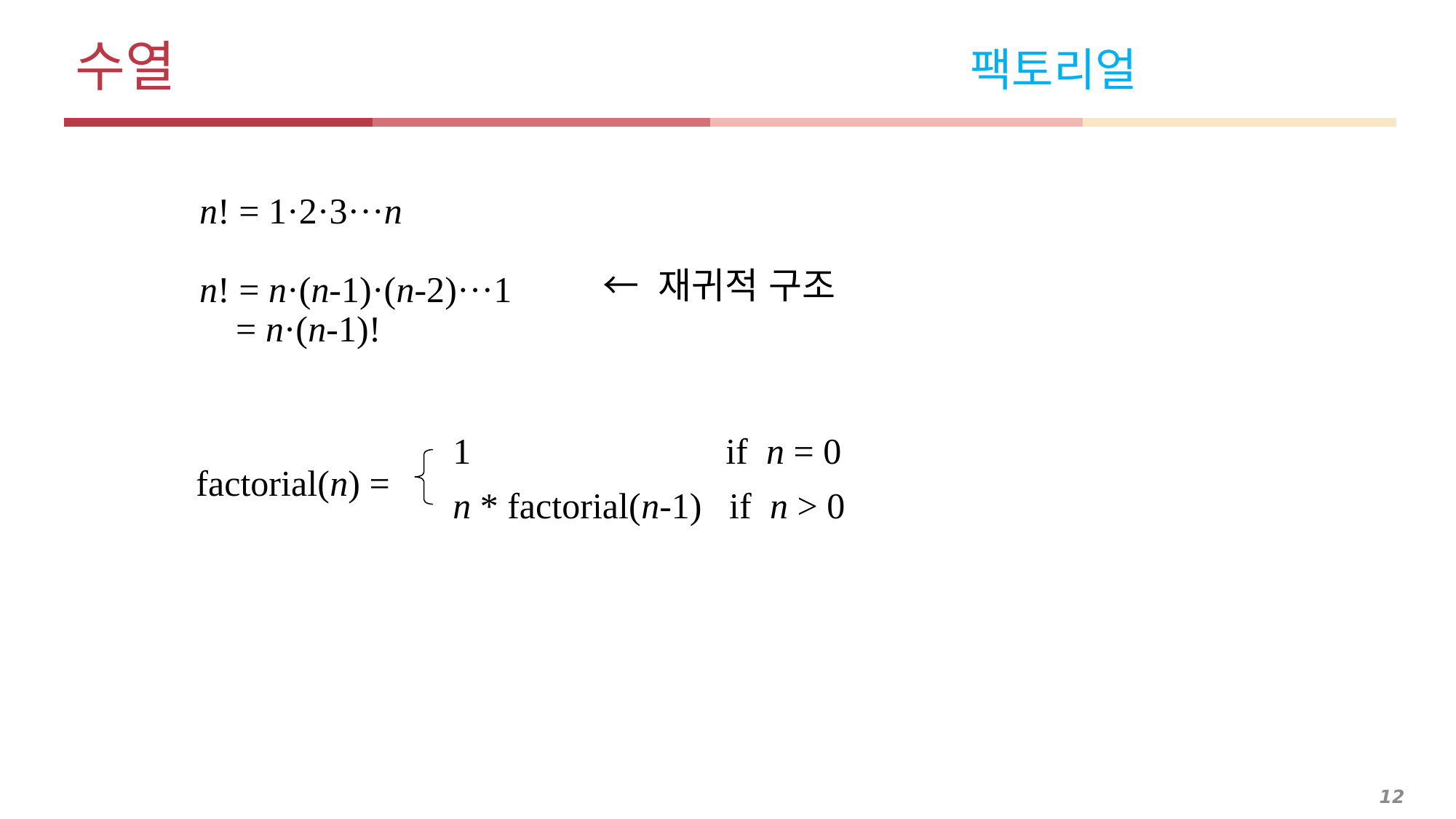

# 수열                                                    팩토리얼
n! = 1·2·3···n

n! = n·(n-1)·(n-2)···1
    = n·(n-1)!
← 재귀적 구조
1		      if  n = 0

factorial(n) =
n * factorial(n-1)   if  n > 0